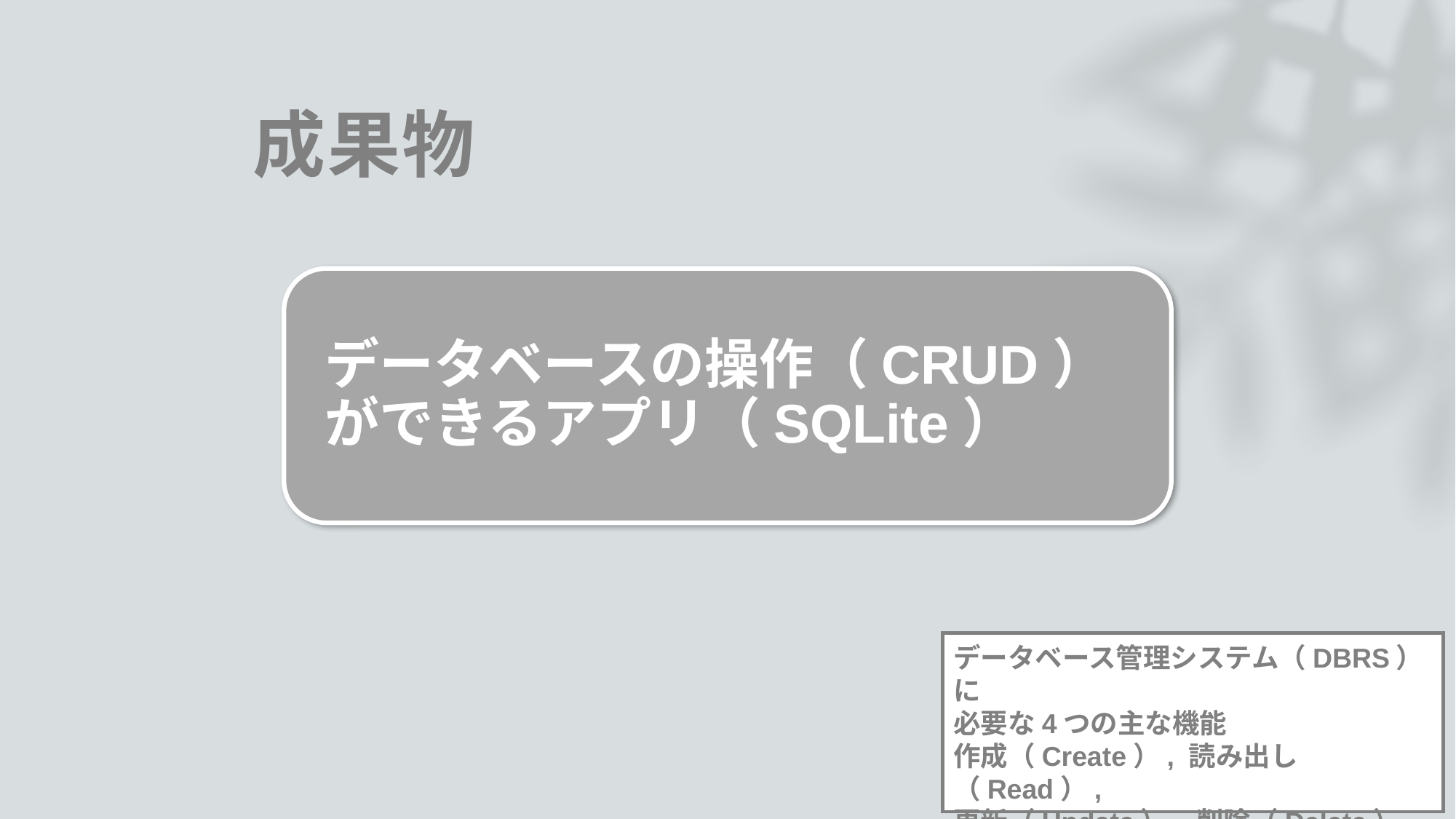

# 成果物
データベースの操作（CRUD）ができるアプリ（SQLite）

データベース管理システム（DBRS）に
必要な4つの主な機能
作成（Create）, 読み出し（Read）,
更新（Update）, 削除（Delete）,
をそれぞれ頭文字で表したもの